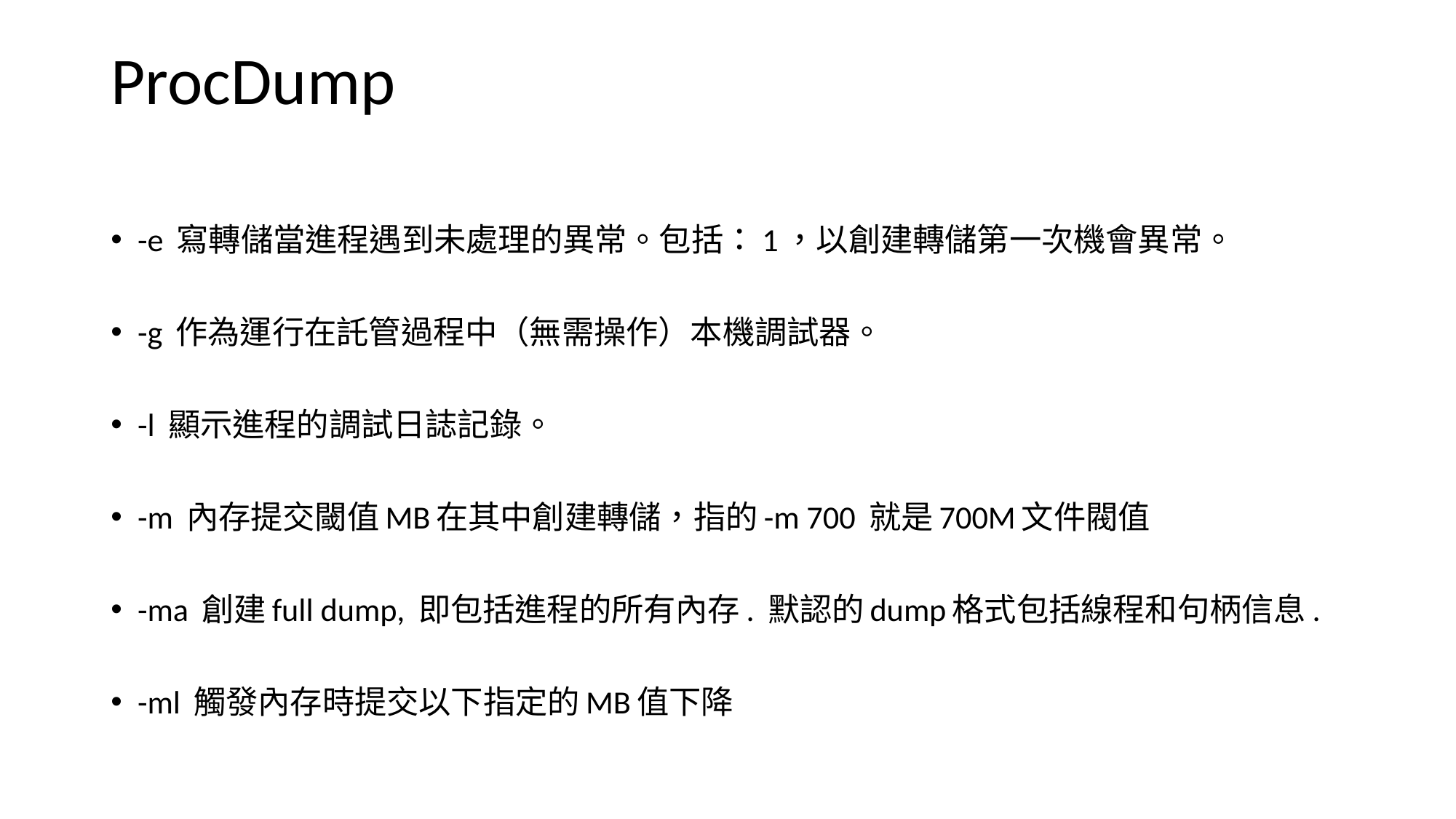

# ProcDump
-e 寫轉儲當進程遇到未處理的異常。包括：1，以創建轉儲第一次機會異常。

-g 作為運行在託管過程中（無需操作）本機調試器。

-l 顯示進程的調試日誌記錄。

-m 內存提交閾值MB在其中創建轉儲，指的-m 700 就是700M文件閥值

-ma 創建full dump, 即包括進程的所有內存. 默認的dump格式包括線程和句柄信息.

-ml 觸發內存時提交以下指定的MB值下降